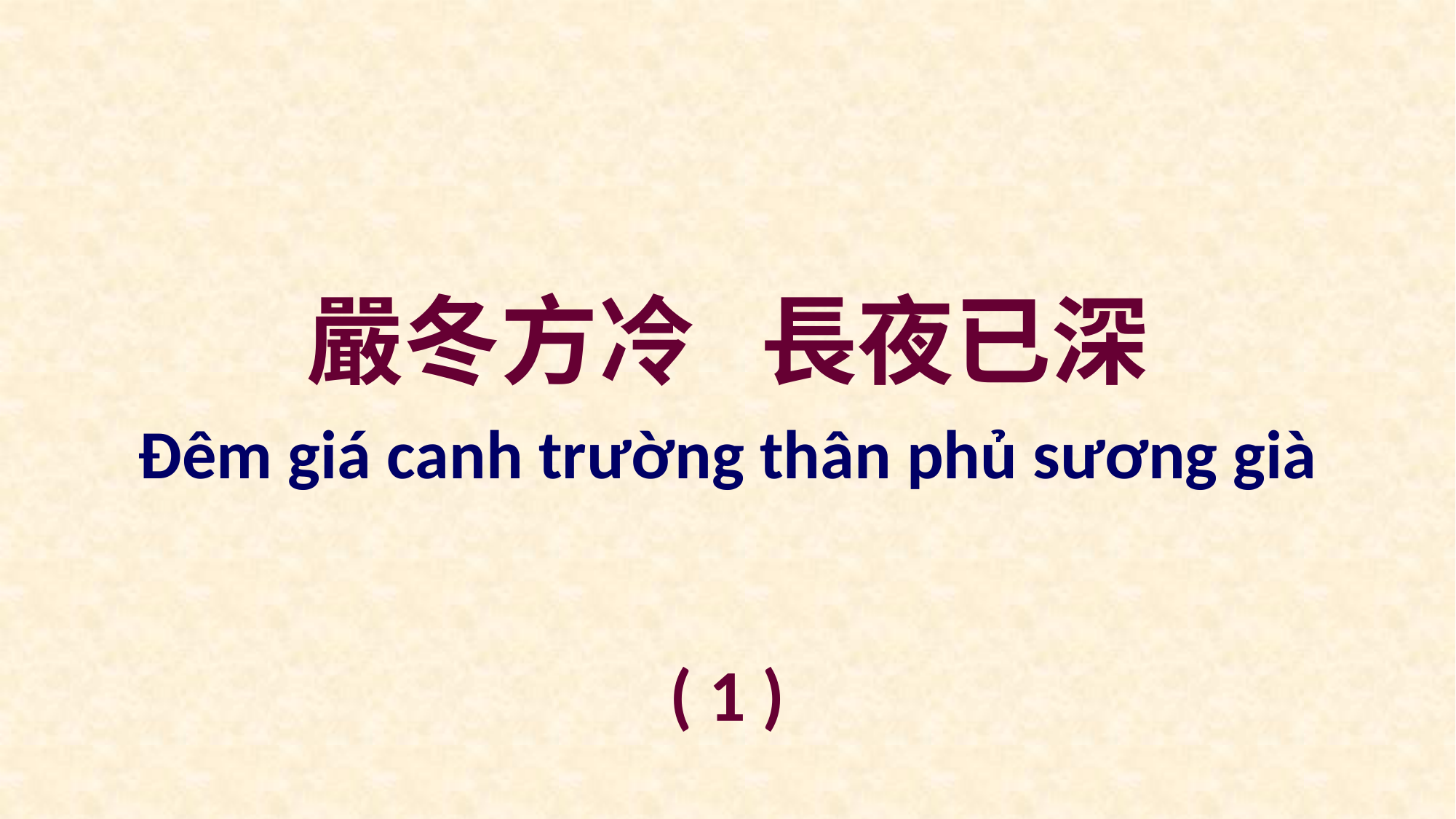

嚴冬方冷   長夜已深
Đêm giá canh trường thân phủ sương già
( 1 )